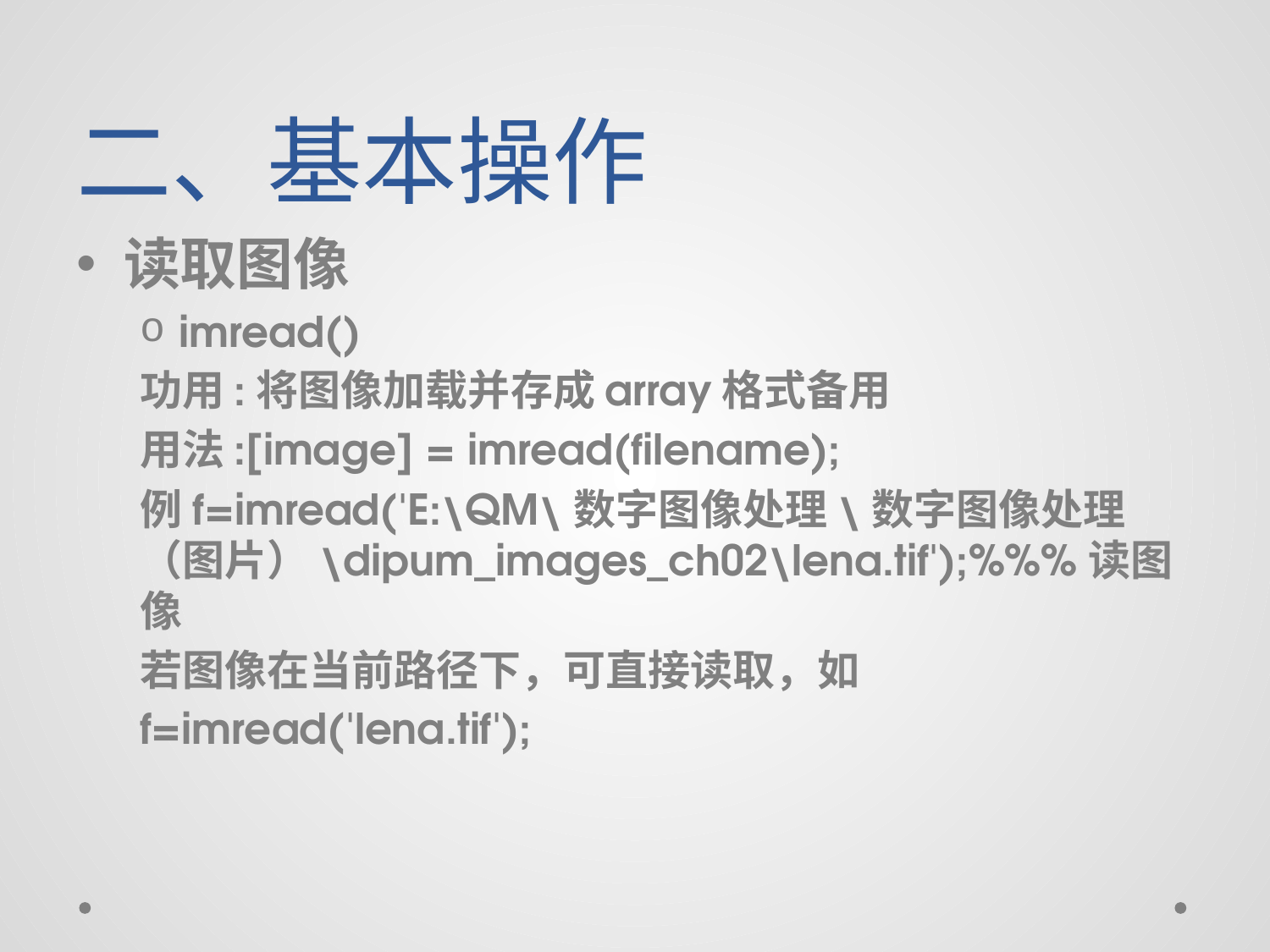

# 二、基本操作
读取图像
imread()
功用:将图像加载并存成array格式备用
用法:[image] = imread(filename);
例f=imread('E:\QM\数字图像处理\数字图像处理（图片）\dipum_images_ch02\lena.tif');%%%读图像
若图像在当前路径下，可直接读取，如
f=imread('lena.tif');